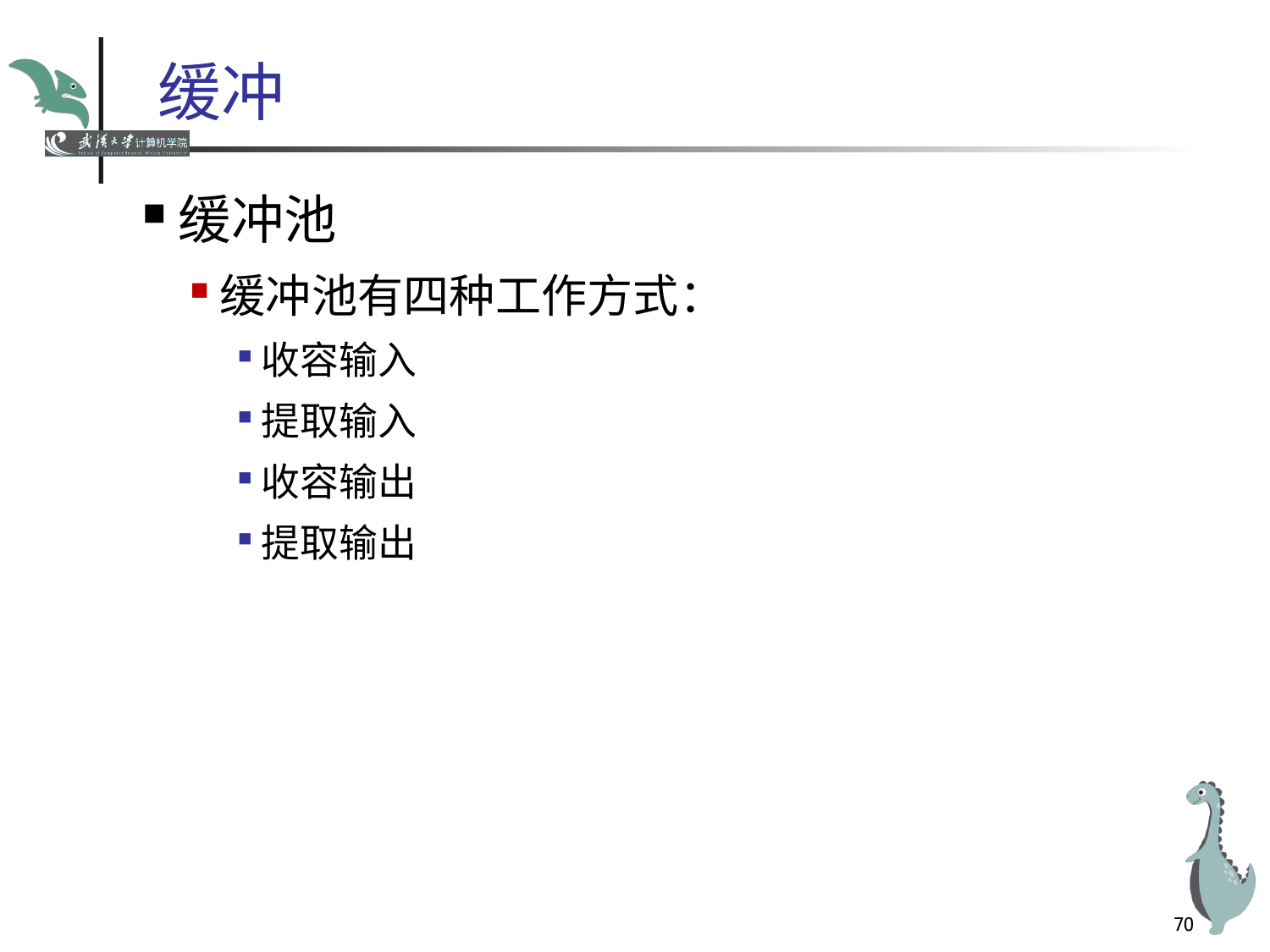

# 缓冲
缓冲池
缓冲池有四种工作方式：
收容输入
提取输入
收容输出
提取输出
70